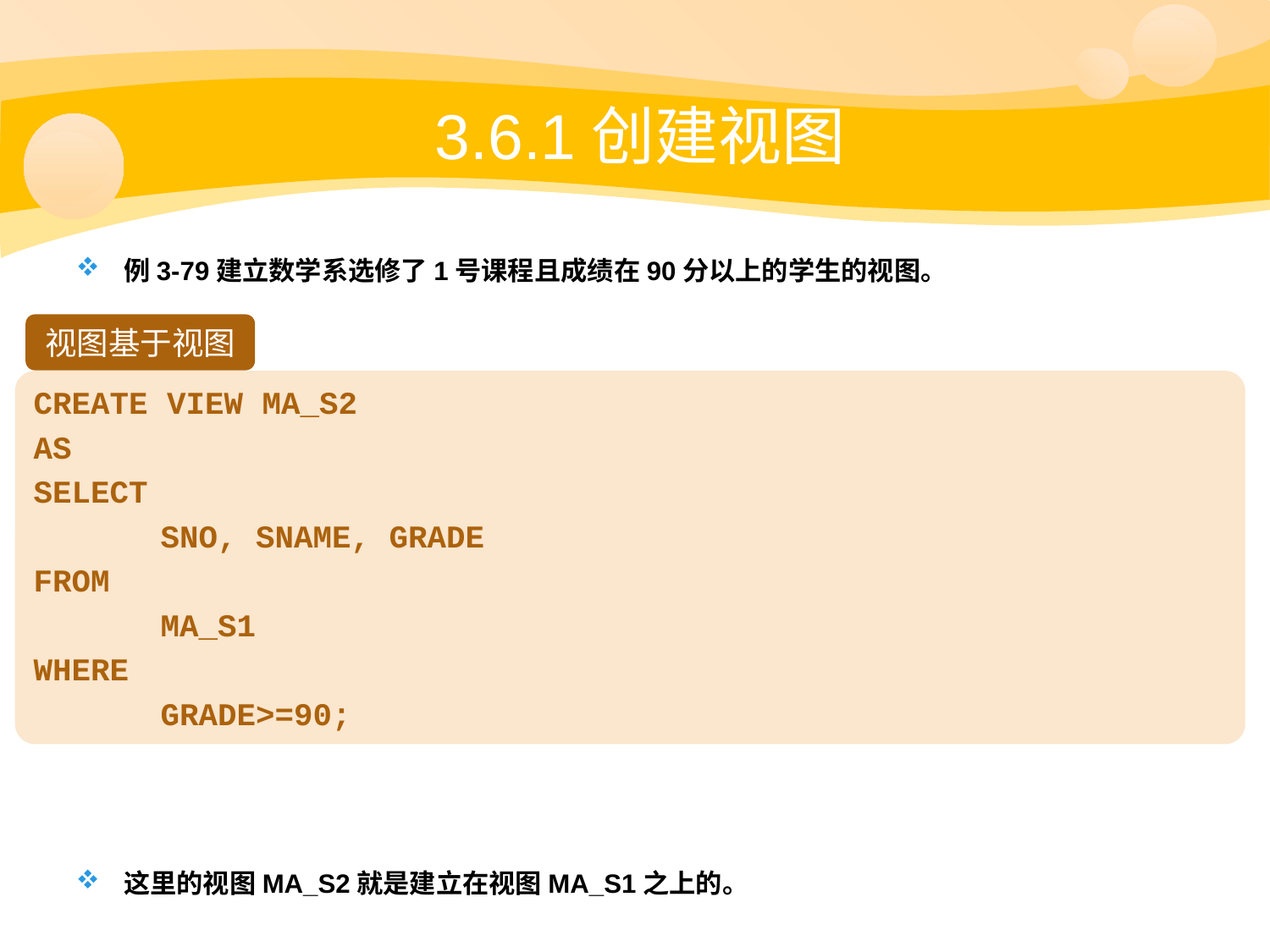

# 3.6.1创建视图
例3-79建立数学系选修了1号课程且成绩在90分以上的学生的视图。

这里的视图MA_S2就是建立在视图MA_S1之上的。
视图基于视图
CREATE VIEW MA_S2
AS
SELECT
	SNO, SNAME, GRADE
FROM
	MA_S1
WHERE
	GRADE>=90;